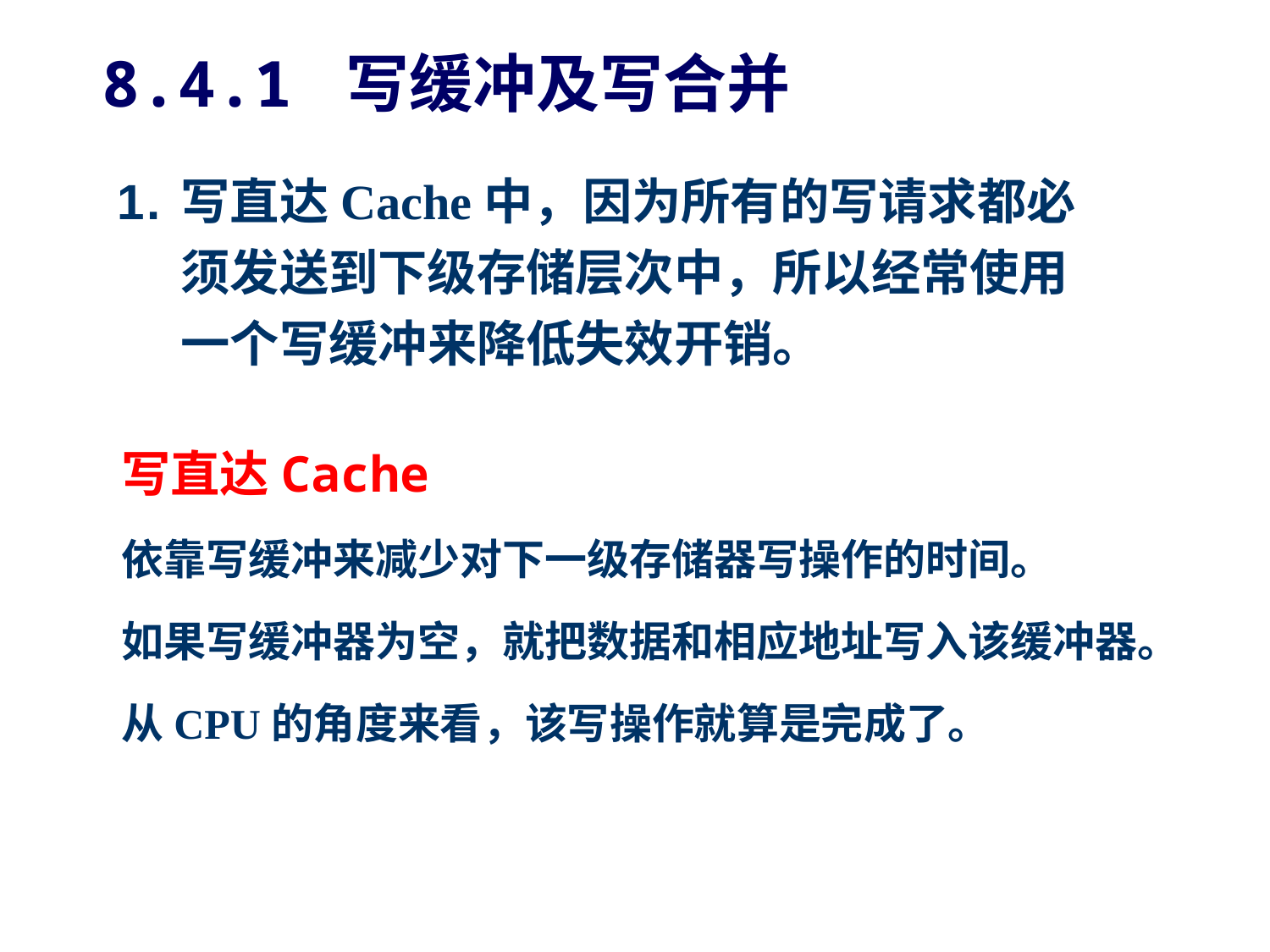

8.4.1 写缓冲及写合并
写直达Cache中，因为所有的写请求都必须发送到下级存储层次中，所以经常使用一个写缓冲来降低失效开销。
写直达Cache
依靠写缓冲来减少对下一级存储器写操作的时间。
如果写缓冲器为空，就把数据和相应地址写入该缓冲器。
从CPU的角度来看，该写操作就算是完成了。